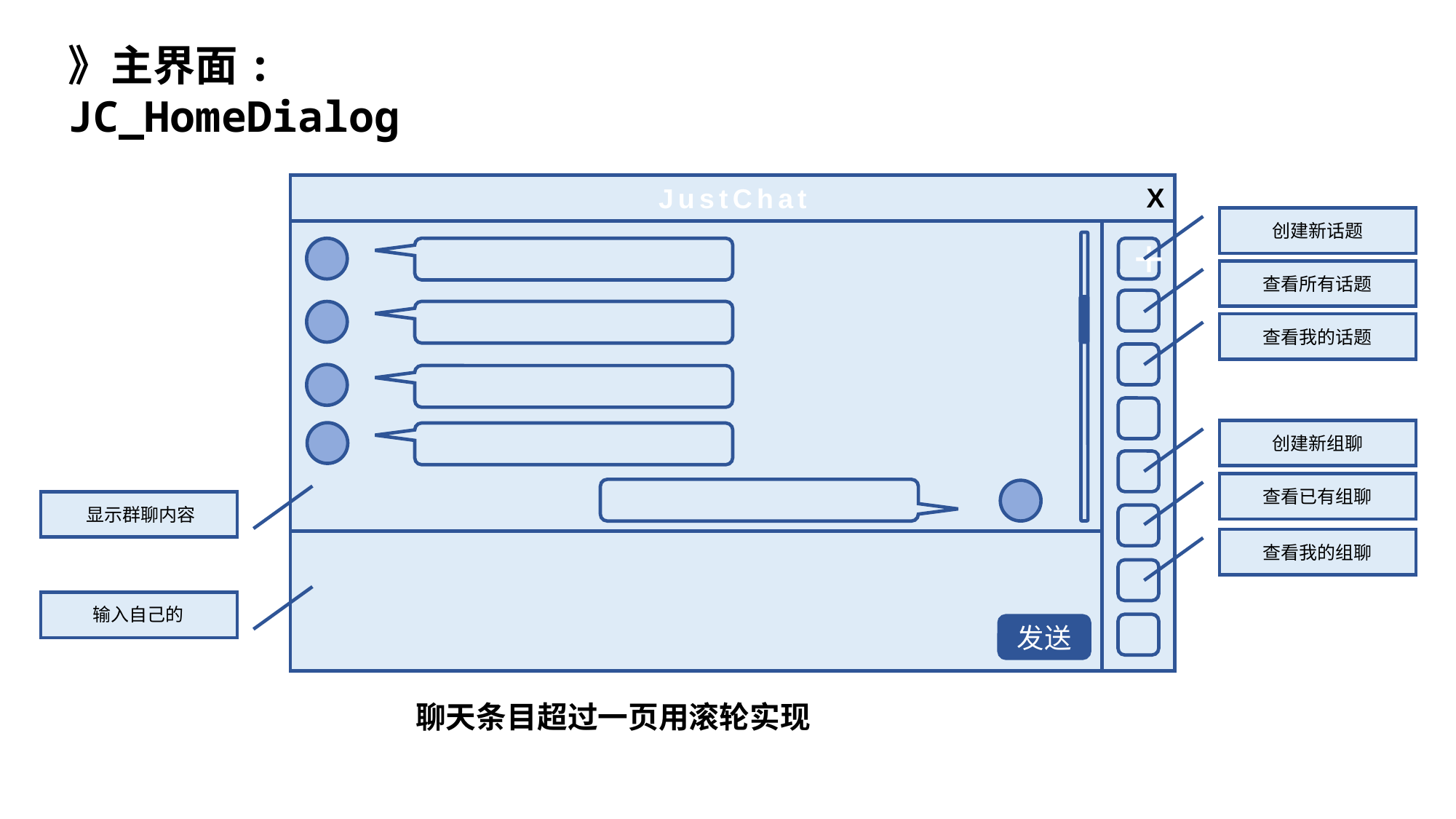

》主界面: JC_HomeDialog

JustChat
X
创建新话题

＋
查看所有话题

查看我的话题

创建新组聊

查看已有组聊

显示群聊内容

查看我的组聊

输入自己的

发送
聊天条目超过一页用滚轮实现